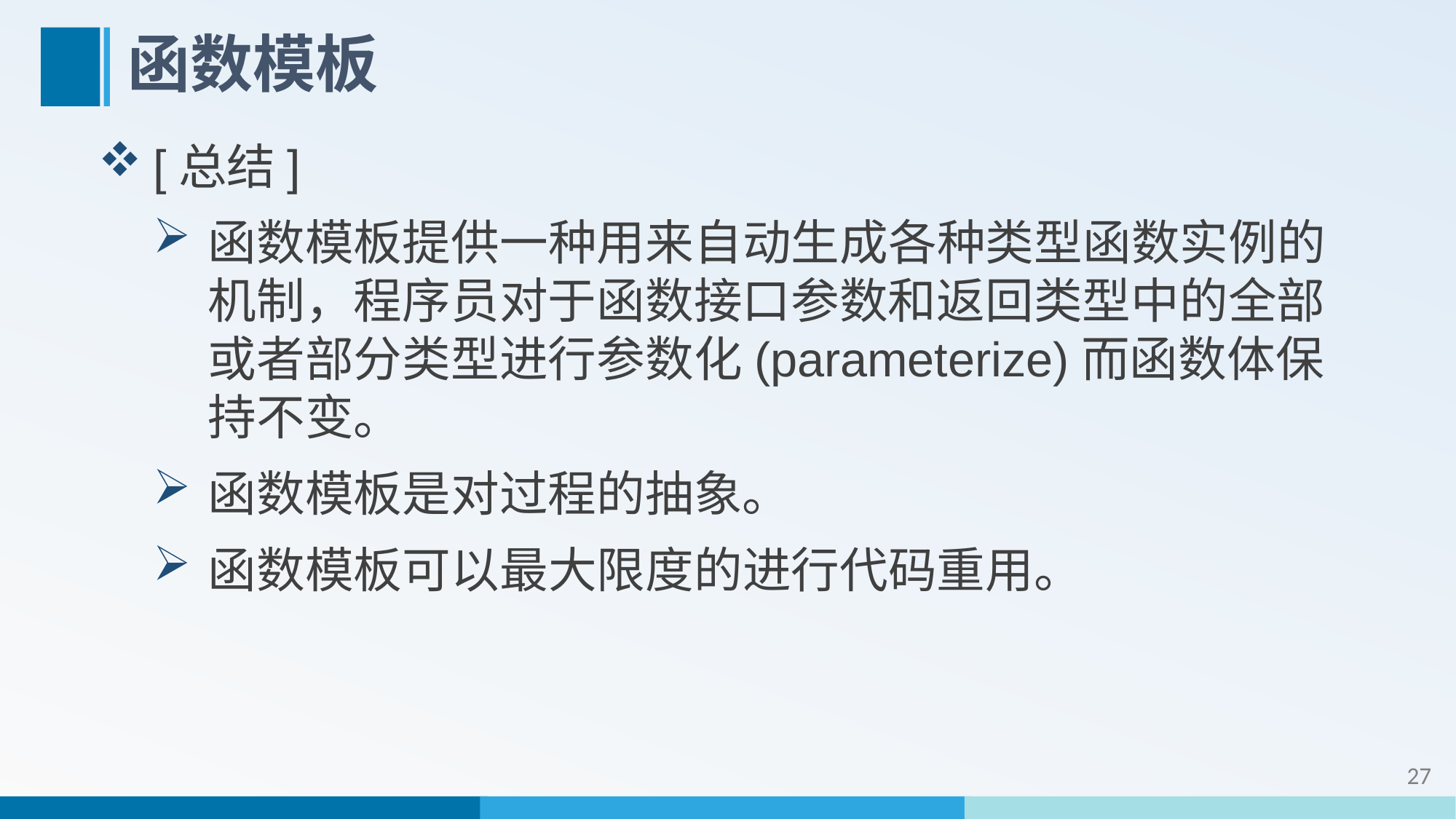

# 函数模板
[总结]
函数模板提供一种用来自动生成各种类型函数实例的机制，程序员对于函数接口参数和返回类型中的全部或者部分类型进行参数化(parameterize)而函数体保持不变。
函数模板是对过程的抽象。
函数模板可以最大限度的进行代码重用。